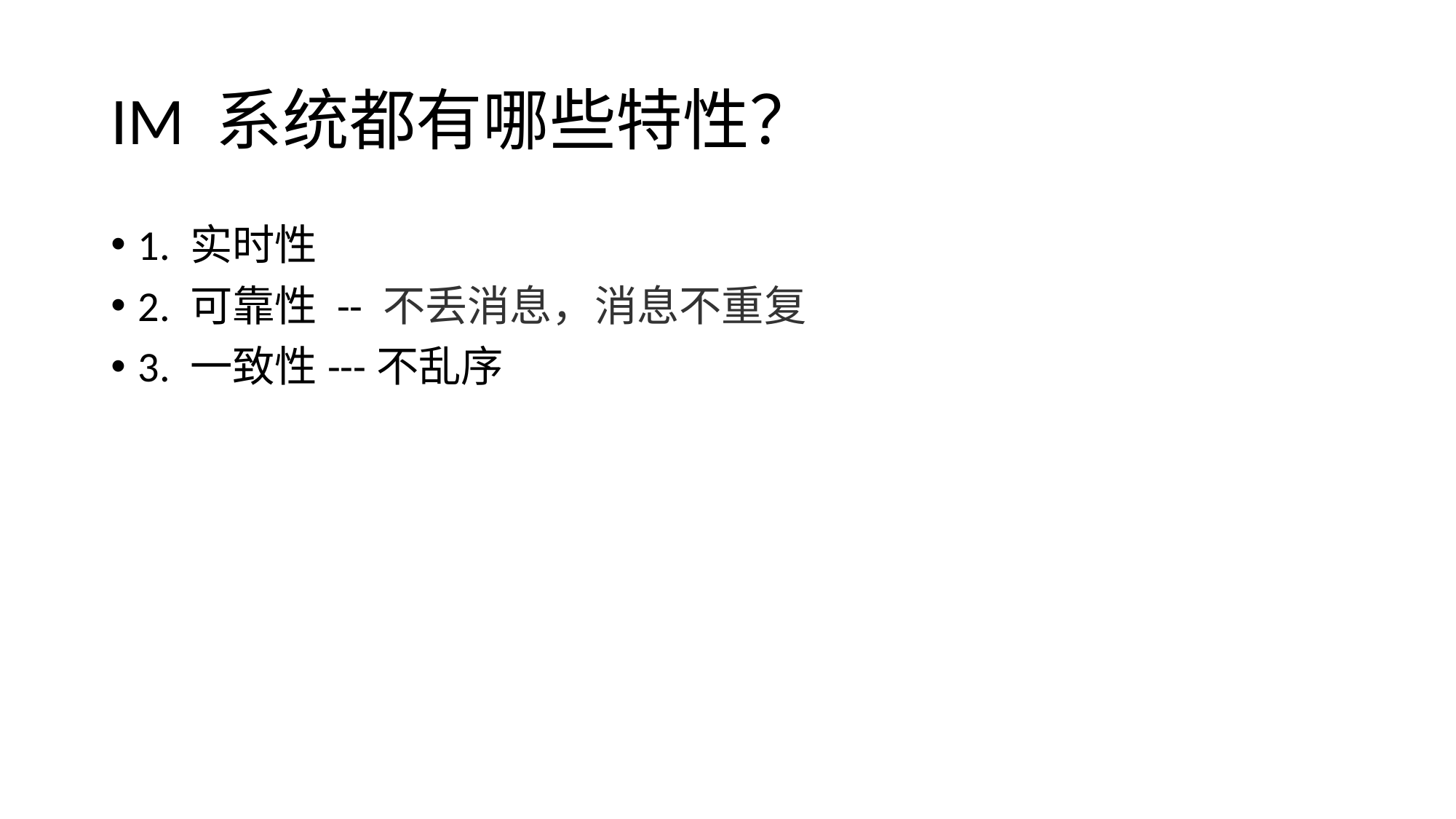

# IM 系统都有哪些特性？
1. 实时性
2. 可靠性 -- 不丢消息，消息不重复
3. 一致性---不乱序